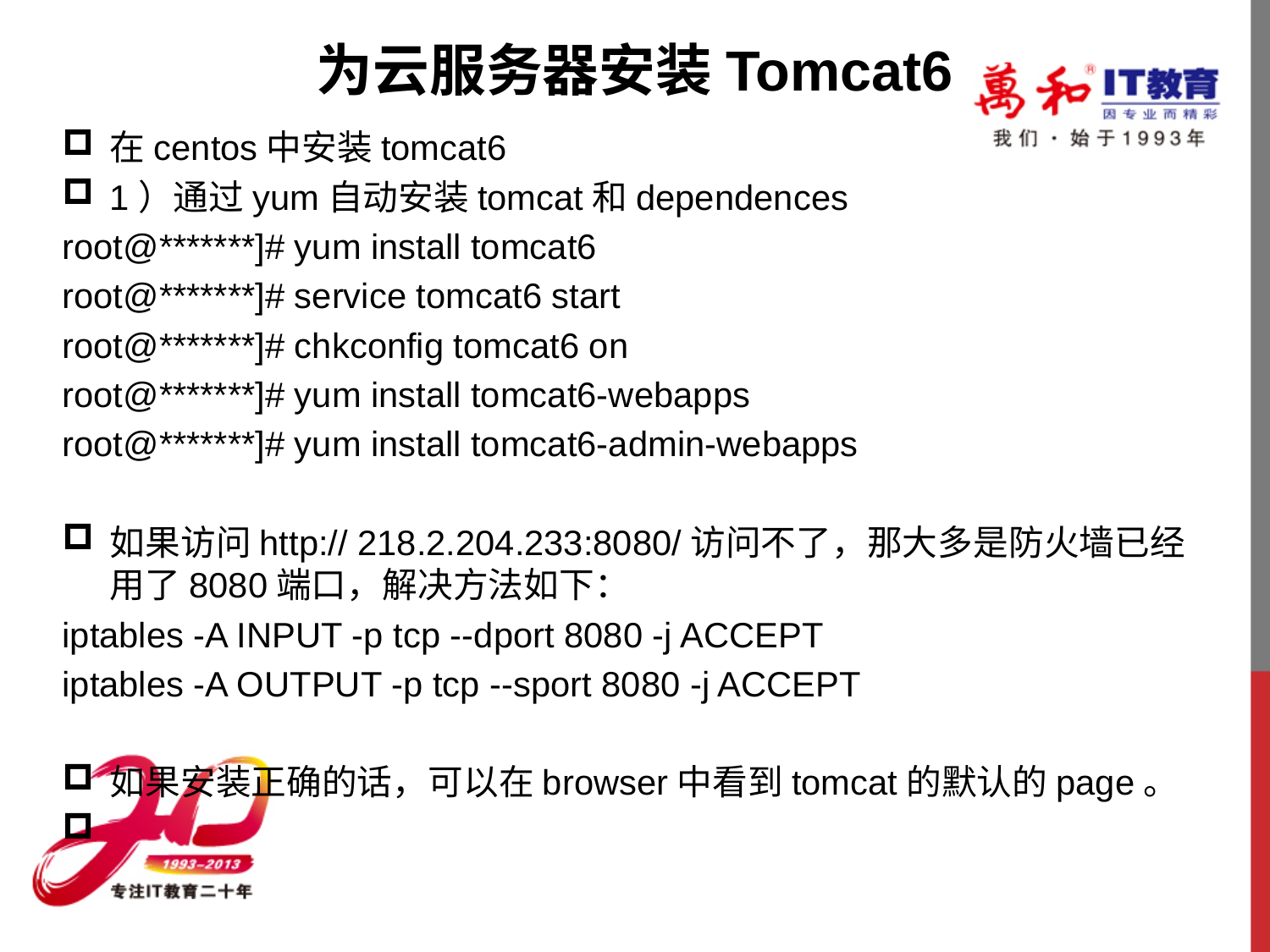

# 为云服务器安装Tomcat6
在centos中安装tomcat6
1）通过yum自动安装tomcat和dependences
root@*******]# yum install tomcat6
root@*******]# service tomcat6 start
root@*******]# chkconfig tomcat6 on
root@*******]# yum install tomcat6-webapps
root@*******]# yum install tomcat6-admin-webapps

如果访问http:// 218.2.204.233:8080/访问不了，那大多是防火墙已经用了8080端口，解决方法如下：
iptables -A INPUT -p tcp --dport 8080 -j ACCEPT
iptables -A OUTPUT -p tcp --sport 8080 -j ACCEPT

如果安装正确的话，可以在browser中看到tomcat的默认的page。